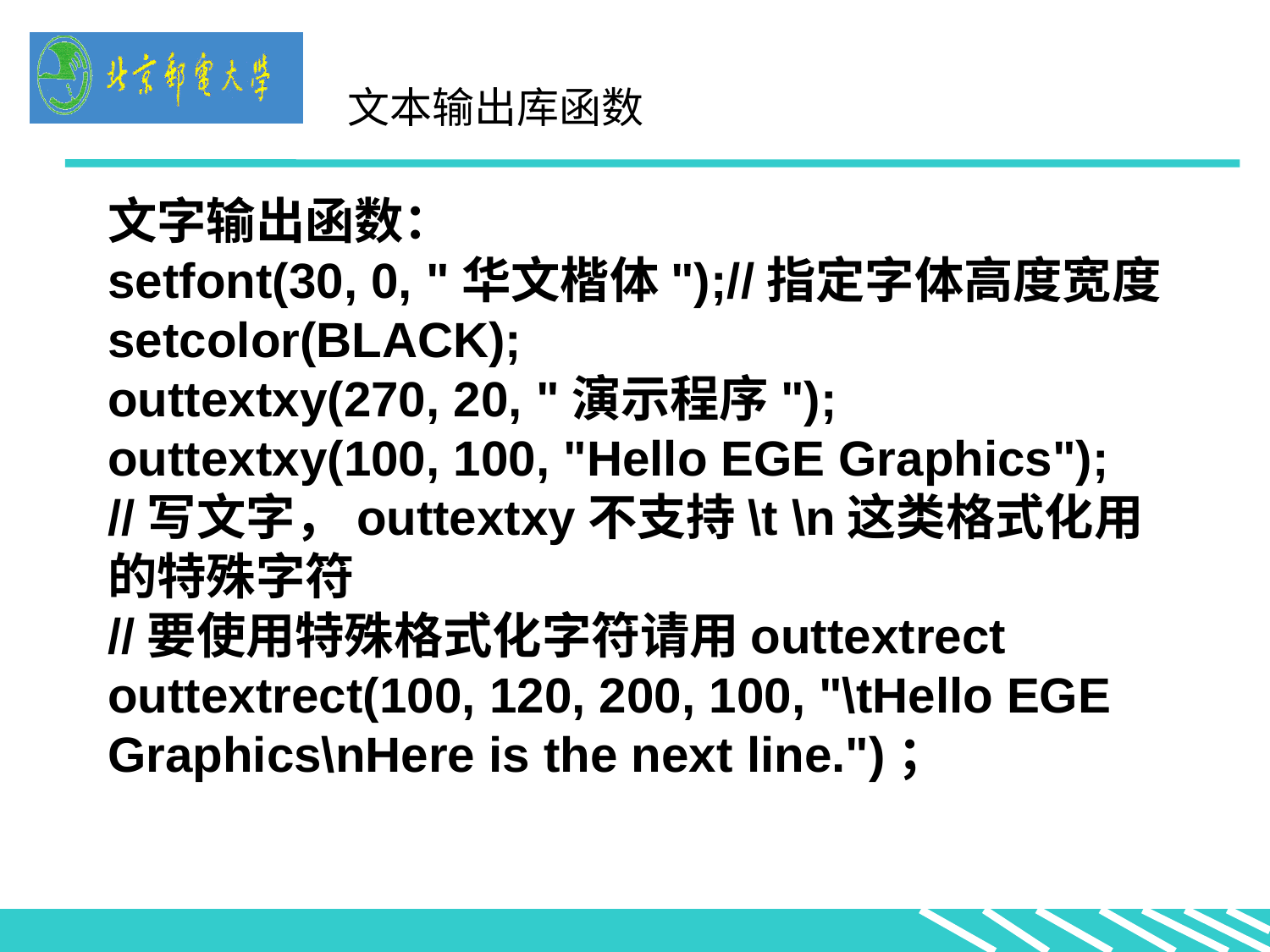

文字输出函数：
setfont(30, 0, "华文楷体");//指定字体高度宽度
setcolor(BLACK);
outtextxy(270, 20, "演示程序");
outtextxy(100, 100, "Hello EGE Graphics");
//写文字，outtextxy不支持\t \n这类格式化用的特殊字符
//要使用特殊格式化字符请用outtextrect
outtextrect(100, 120, 200, 100, "\tHello EGE Graphics\nHere is the next line.")；

文本输出库函数